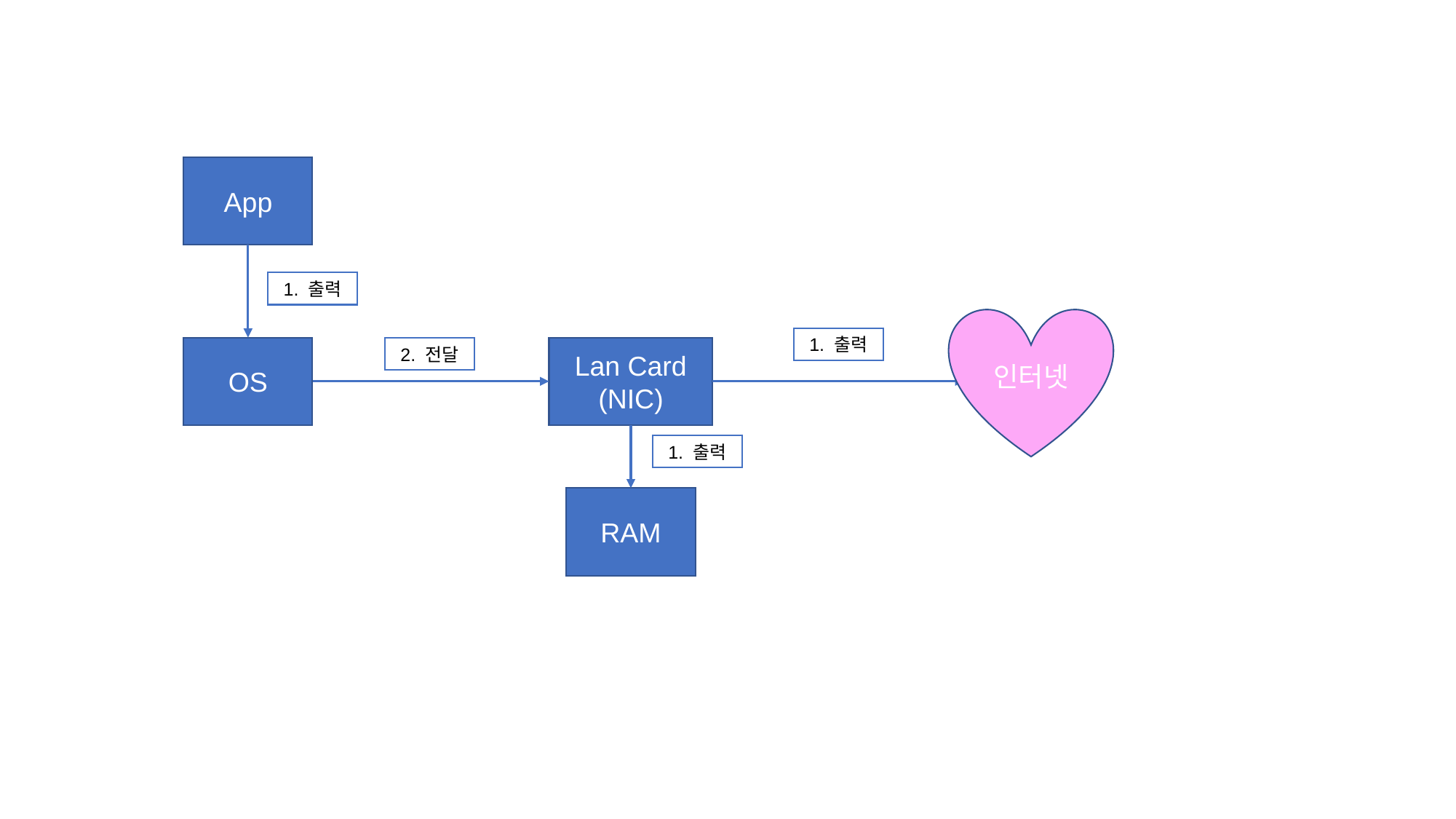

App
1. 출력
인터넷
1. 출력
OS
2. 전달
Lan Card
(NIC)
1. 출력
RAM